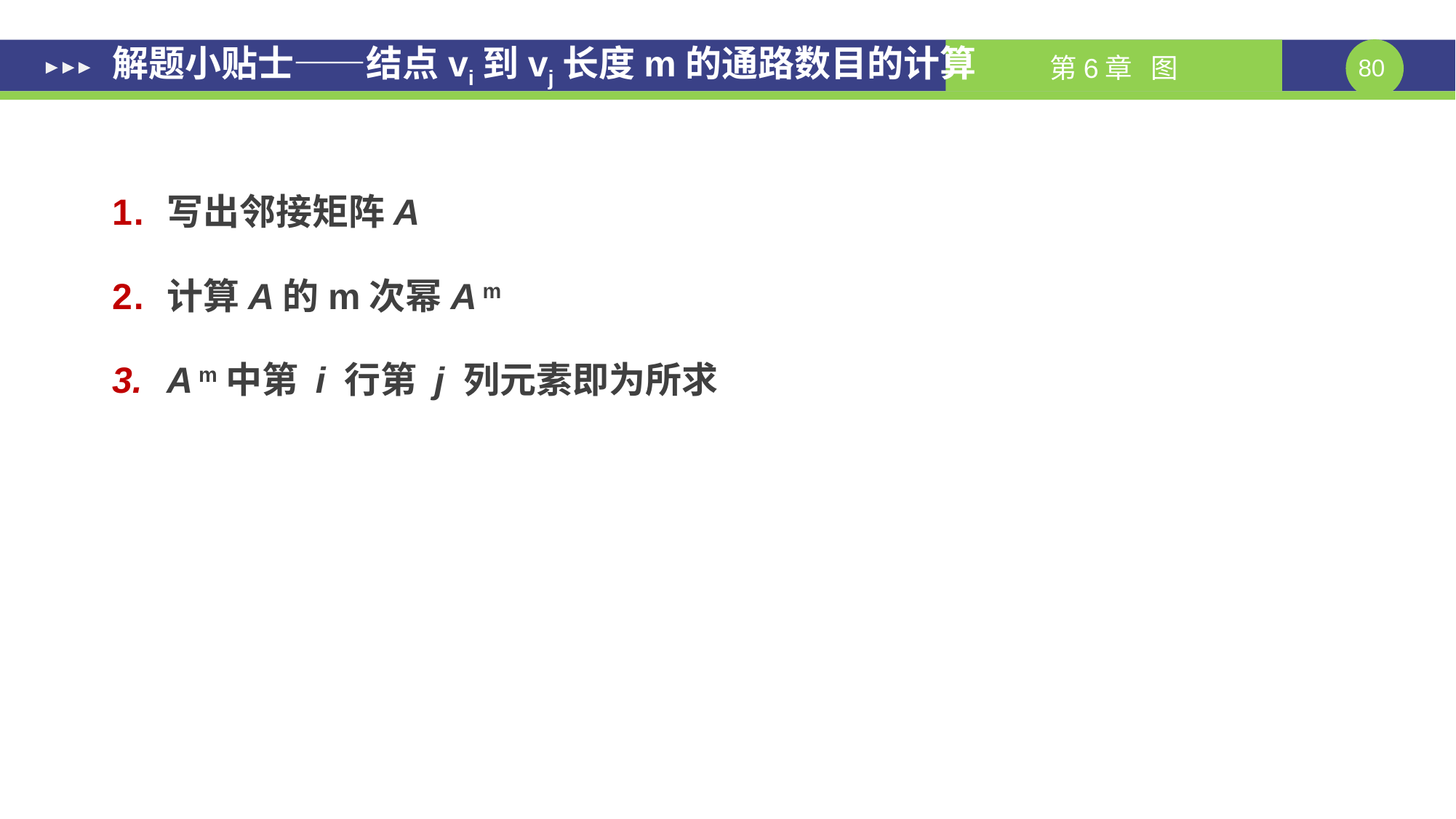

解题小贴士——结点vi到vj长度m的通路数目的计算
写出邻接矩阵A
计算A的m次幂A m
A m中第 i 行第 j 列元素即为所求